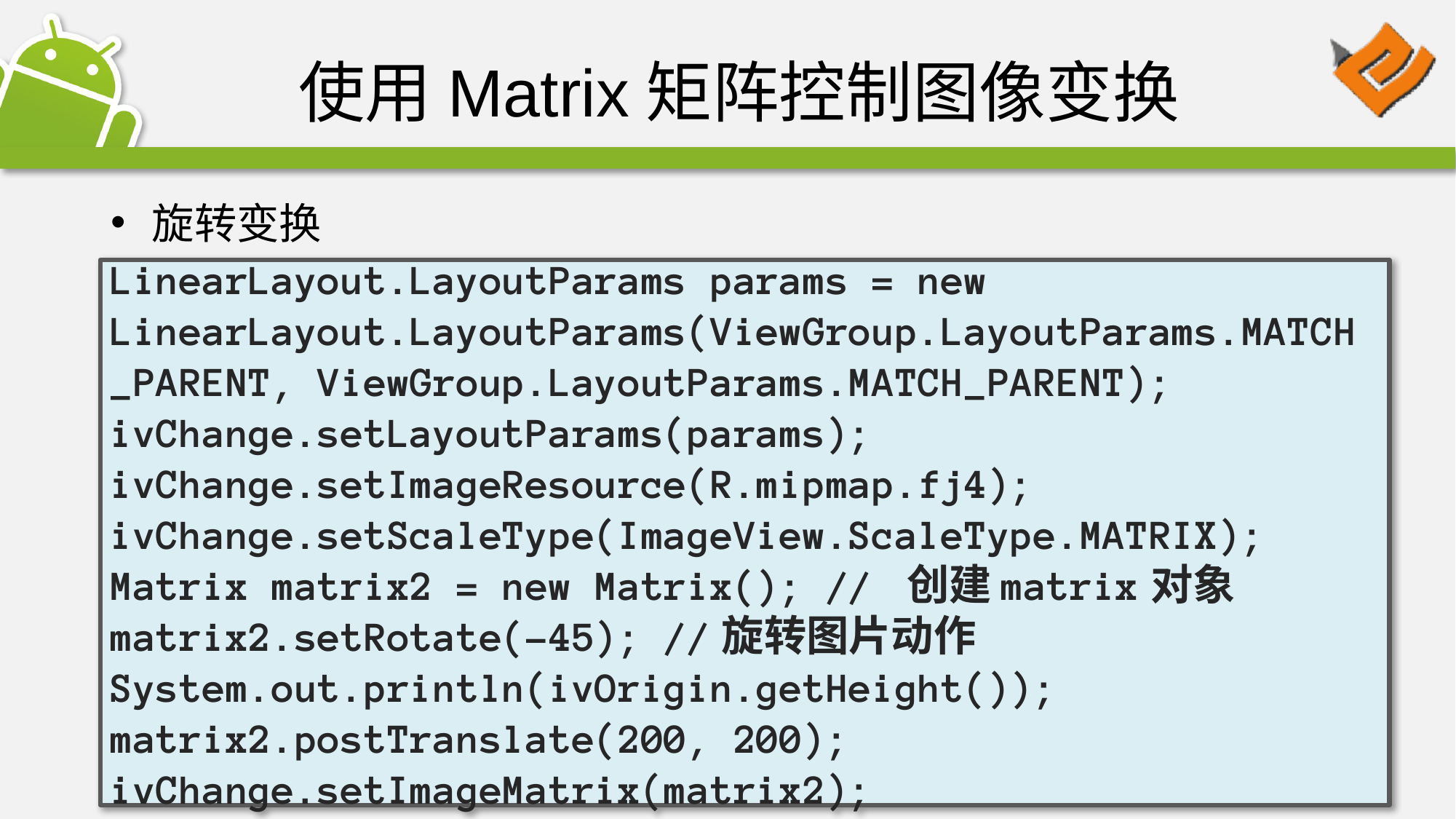

# 使用Matrix矩阵控制图像变换
旋转变换
LinearLayout.LayoutParams params = new LinearLayout.LayoutParams(ViewGroup.LayoutParams.MATCH_PARENT, ViewGroup.LayoutParams.MATCH_PARENT);
ivChange.setLayoutParams(params);
ivChange.setImageResource(R.mipmap.fj4);
ivChange.setScaleType(ImageView.ScaleType.MATRIX);
Matrix matrix2 = new Matrix(); // 创建matrix对象
matrix2.setRotate(-45); //旋转图片动作
System.out.println(ivOrigin.getHeight());
matrix2.postTranslate(200, 200);
ivChange.setImageMatrix(matrix2);